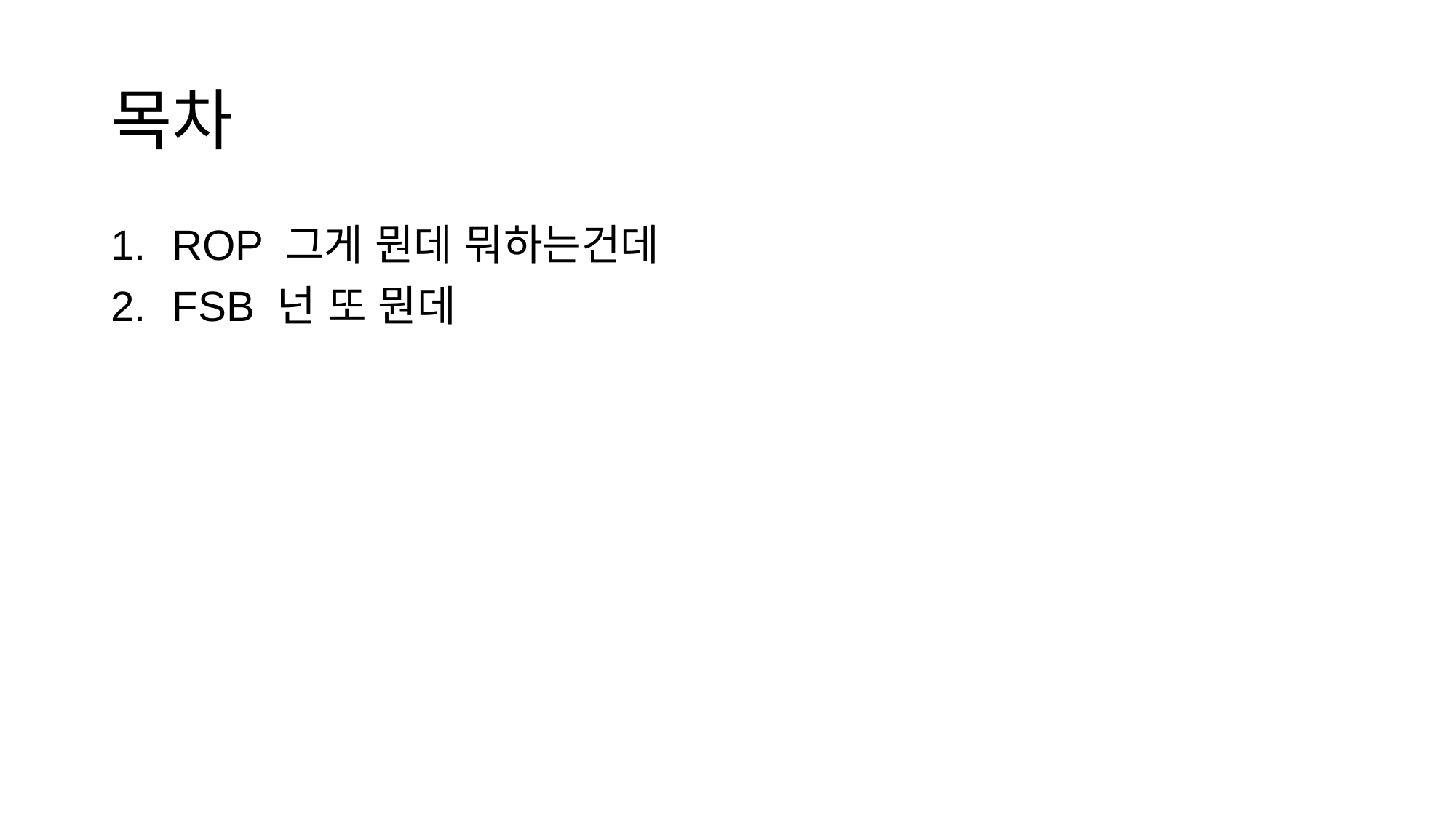

# 목차
ROP 그게 뭔데 뭐하는건데
FSB 넌 또 뭔데